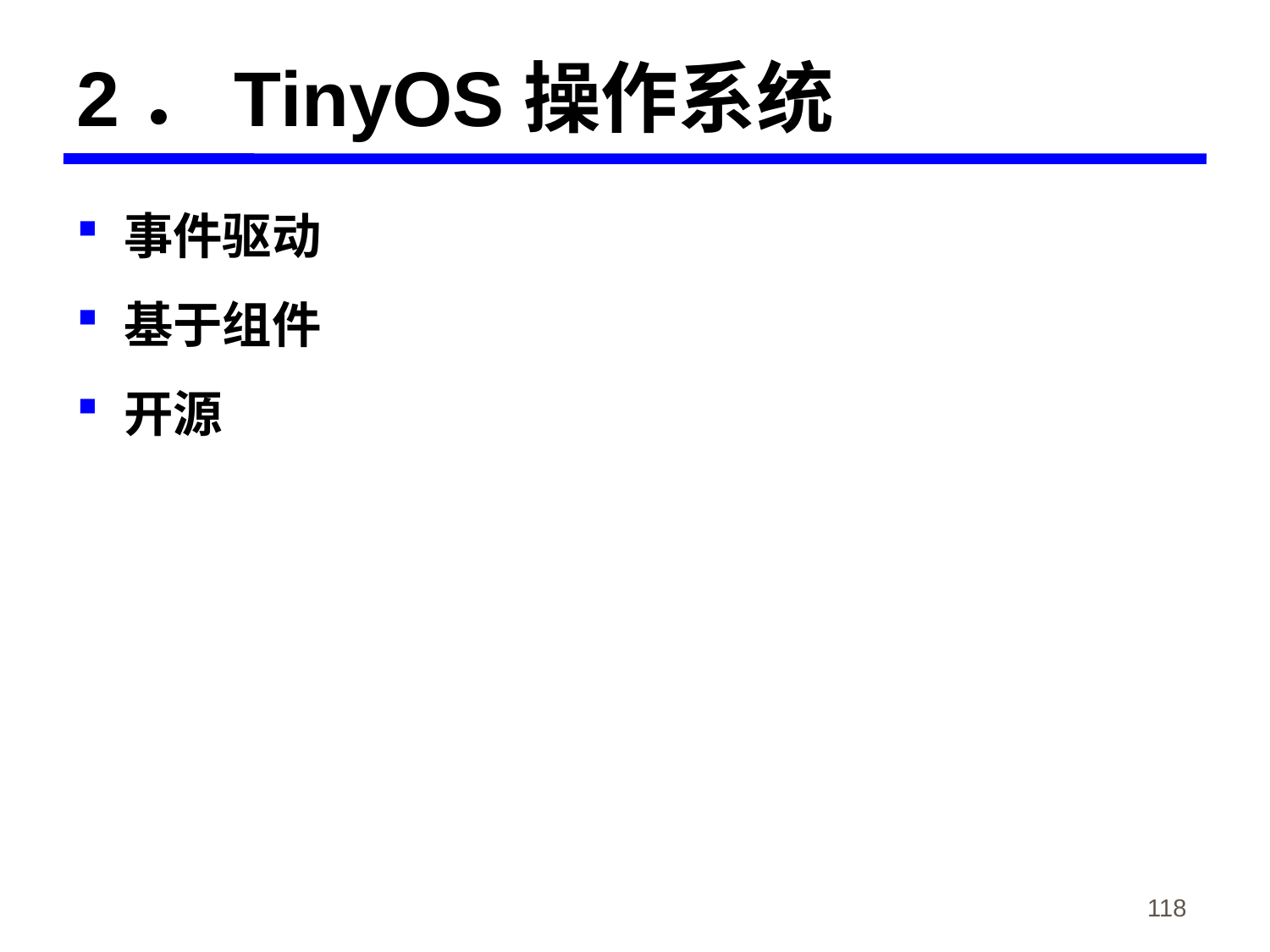

# 2．TinyOS操作系统
事件驱动
基于组件
开源
《物联网概论》-韩毅刚
118